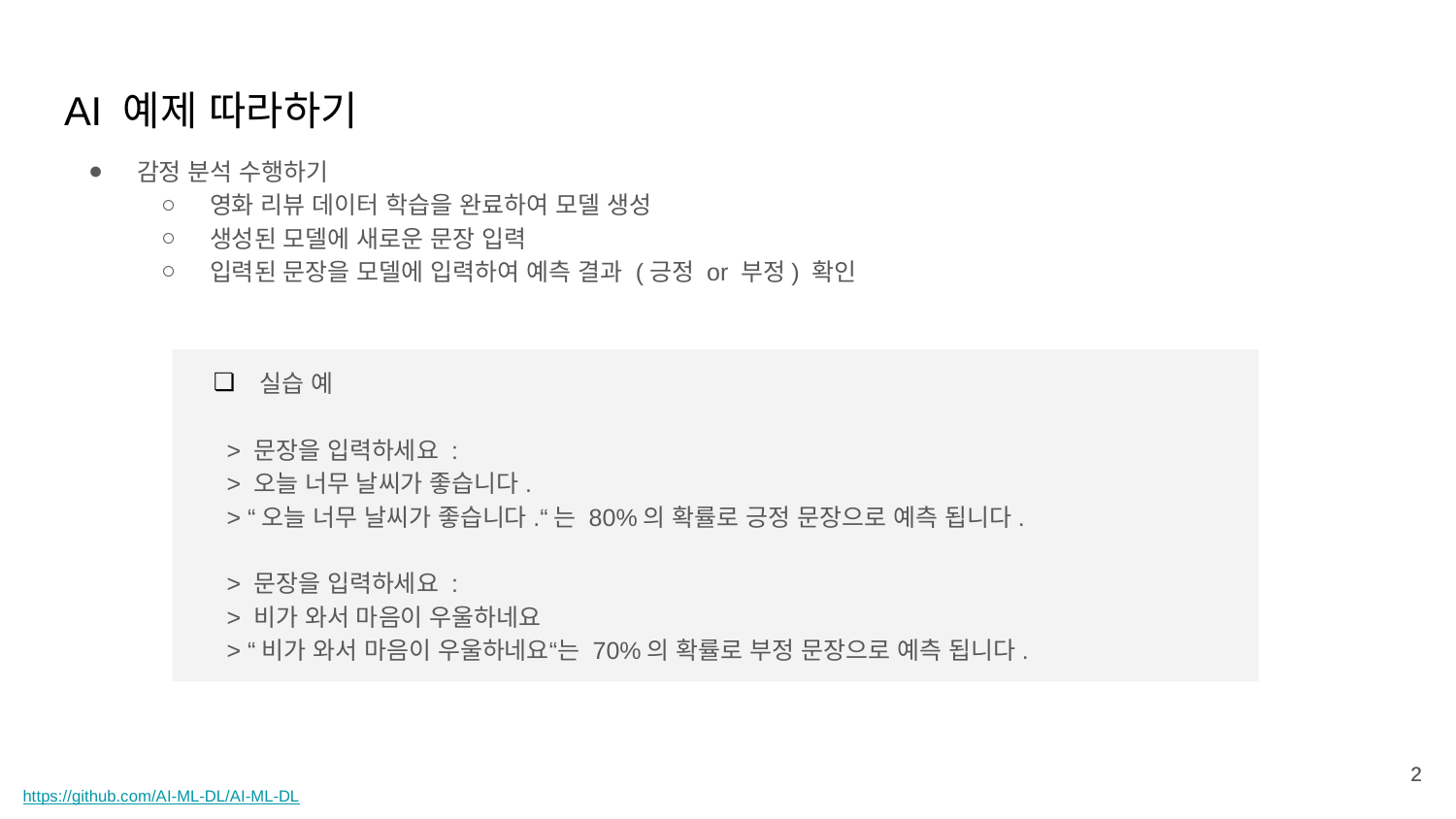

AI 예제 따라하기
감정 분석 수행하기
영화 리뷰 데이터 학습을 완료하여 모델 생성
생성된 모델에 새로운 문장 입력
입력된 문장을 모델에 입력하여 예측 결과 (긍정 or 부정) 확인

실습 예

  > 문장을 입력하세요 :
  > 오늘 너무 날씨가 좋습니다.
  > “오늘 너무 날씨가 좋습니다.“는 80%의 확률로 긍정 문장으로 예측 됩니다.

  > 문장을 입력하세요 :
  > 비가 와서 마음이 우울하네요
  > “비가 와서 마음이 우울하네요“는 70%의 확률로 부정 문장으로 예측 됩니다.
2
2